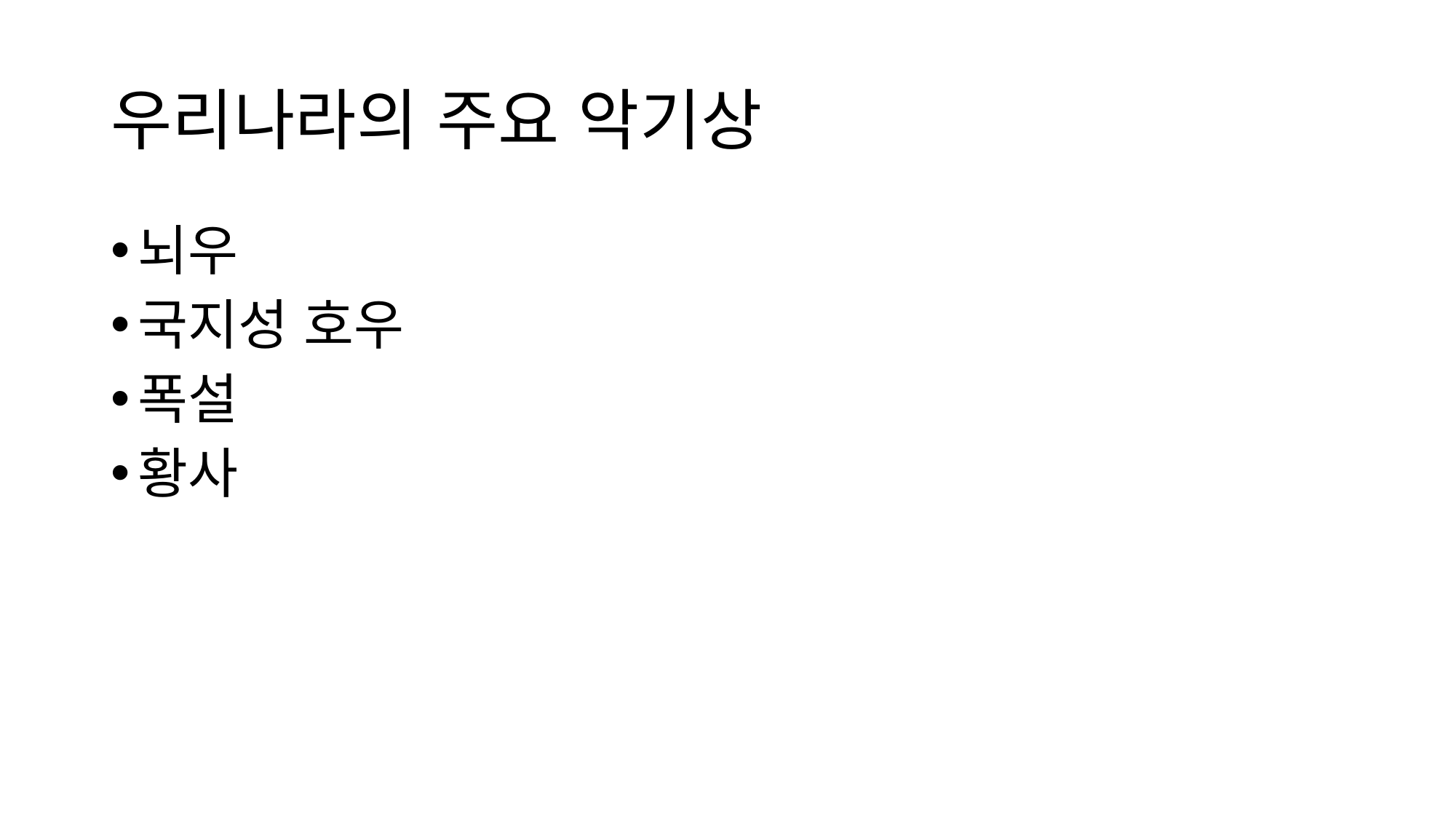

# 우리나라의 주요 악기상
뇌우
국지성 호우
폭설
황사